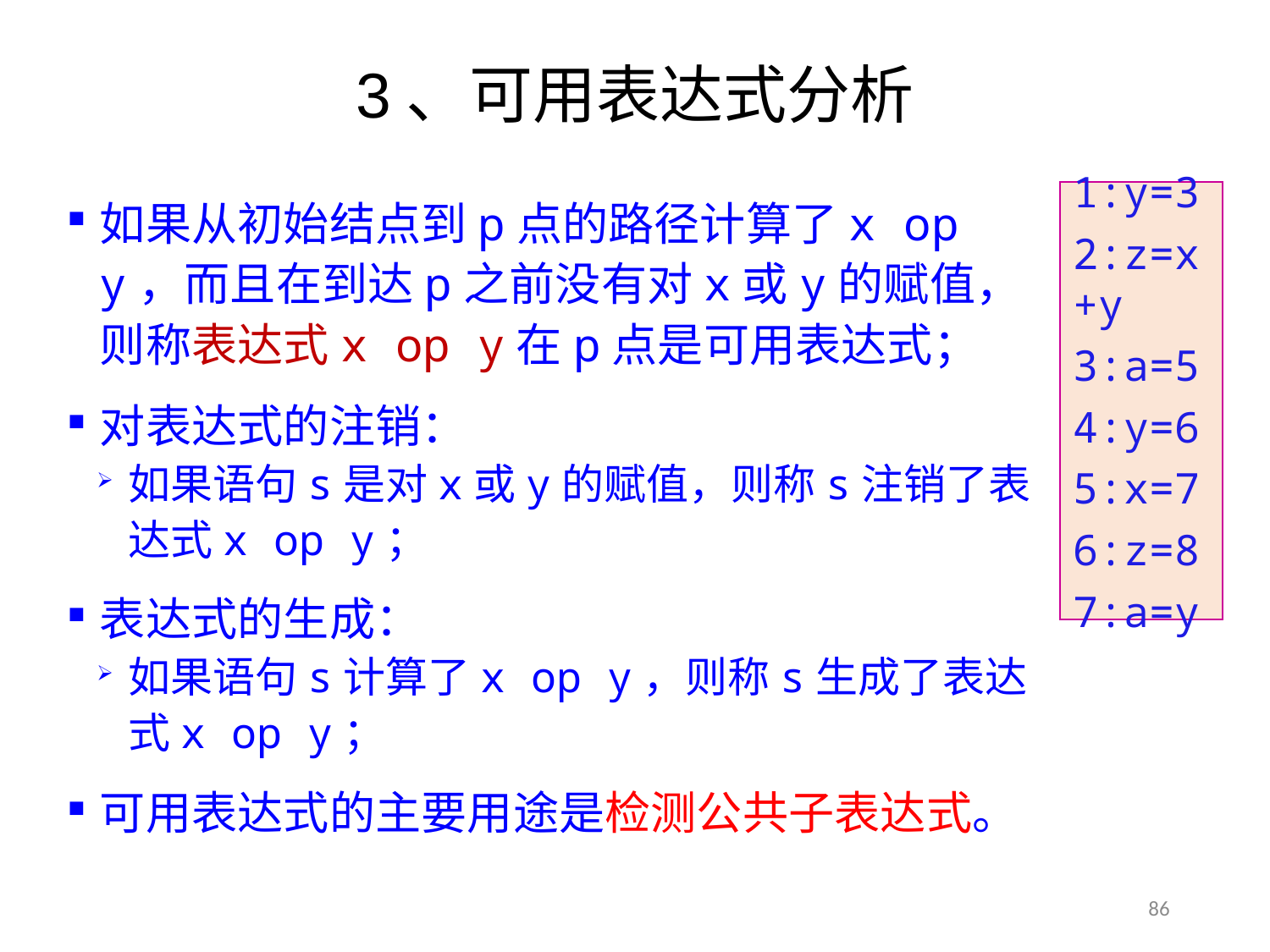

# 3、可用表达式分析
1:y=3
2:z=x+y
3:a=5
4:y=6
5:x=7
6:z=8
7:a=y
如果从初始结点到p点的路径计算了x op y，而且在到达p之前没有对x或y的赋值，则称表达式x op y在p点是可用表达式；
对表达式的注销：
如果语句s是对x或y的赋值，则称s注销了表达式x op y；
表达式的生成：
如果语句s计算了x op y，则称s生成了表达式x op y；
可用表达式的主要用途是检测公共子表达式。
86